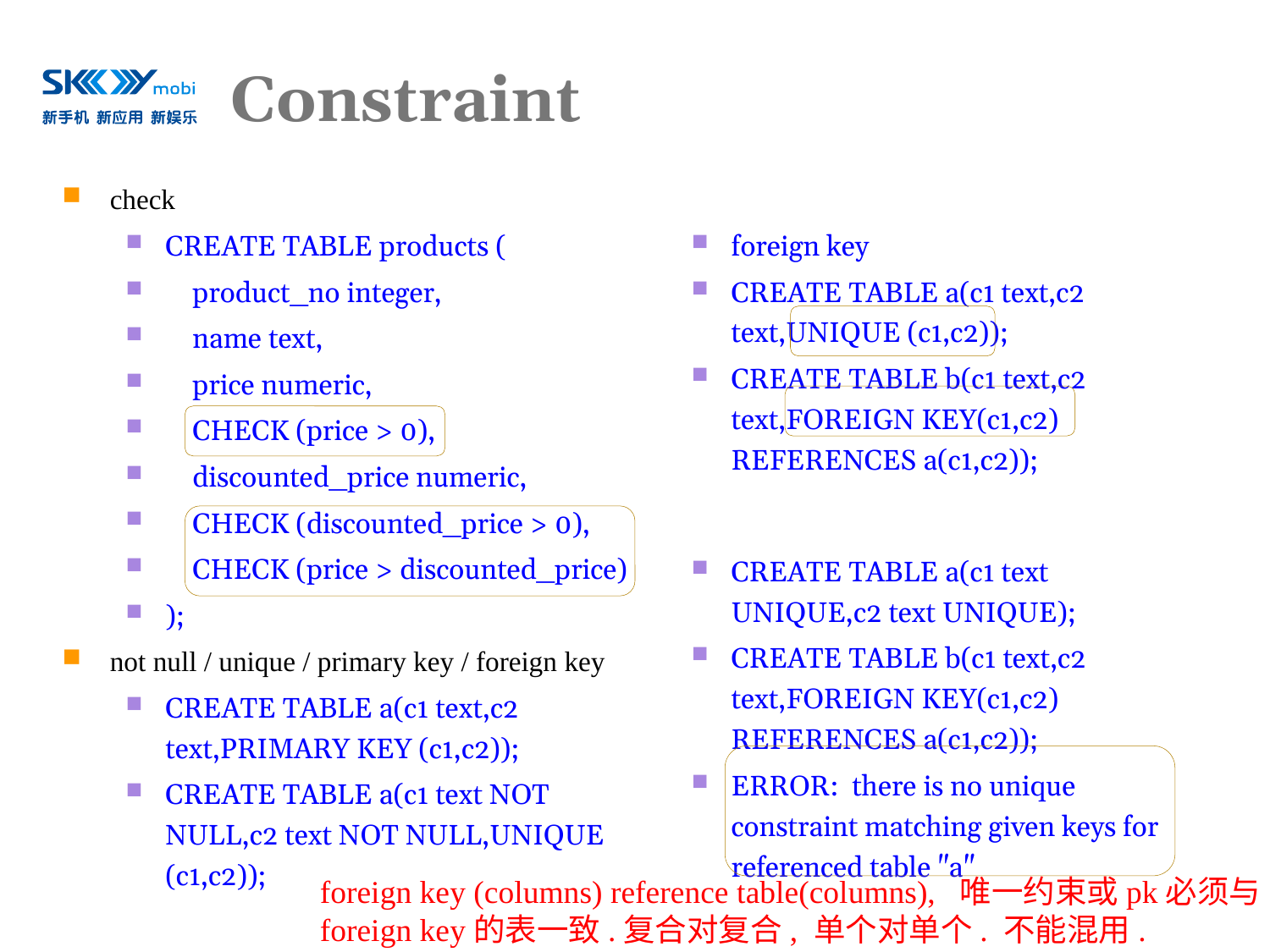

# Constraint
check
CREATE TABLE products (
    product_no integer,
    name text,
    price numeric,
    CHECK (price > 0),
    discounted_price numeric,
    CHECK (discounted_price > 0),
    CHECK (price > discounted_price)
);
not null / unique / primary key / foreign key
CREATE TABLE a(c1 text,c2 text,PRIMARY KEY (c1,c2));
CREATE TABLE a(c1 text NOT NULL,c2 text NOT NULL,UNIQUE (c1,c2));

foreign key
CREATE TABLE a(c1 text,c2 text,UNIQUE (c1,c2));
CREATE TABLE b(c1 text,c2 text,FOREIGN KEY(c1,c2) REFERENCES a(c1,c2));

CREATE TABLE a(c1 text UNIQUE,c2 text UNIQUE);
CREATE TABLE b(c1 text,c2 text,FOREIGN KEY(c1,c2) REFERENCES a(c1,c2));
ERROR:  there is no unique constraint matching given keys for referenced table "a"

foreign key (columns) reference table(columns),  唯一约束或pk必须与
foreign key的表一致.复合对复合, 单个对单个. 不能混用.